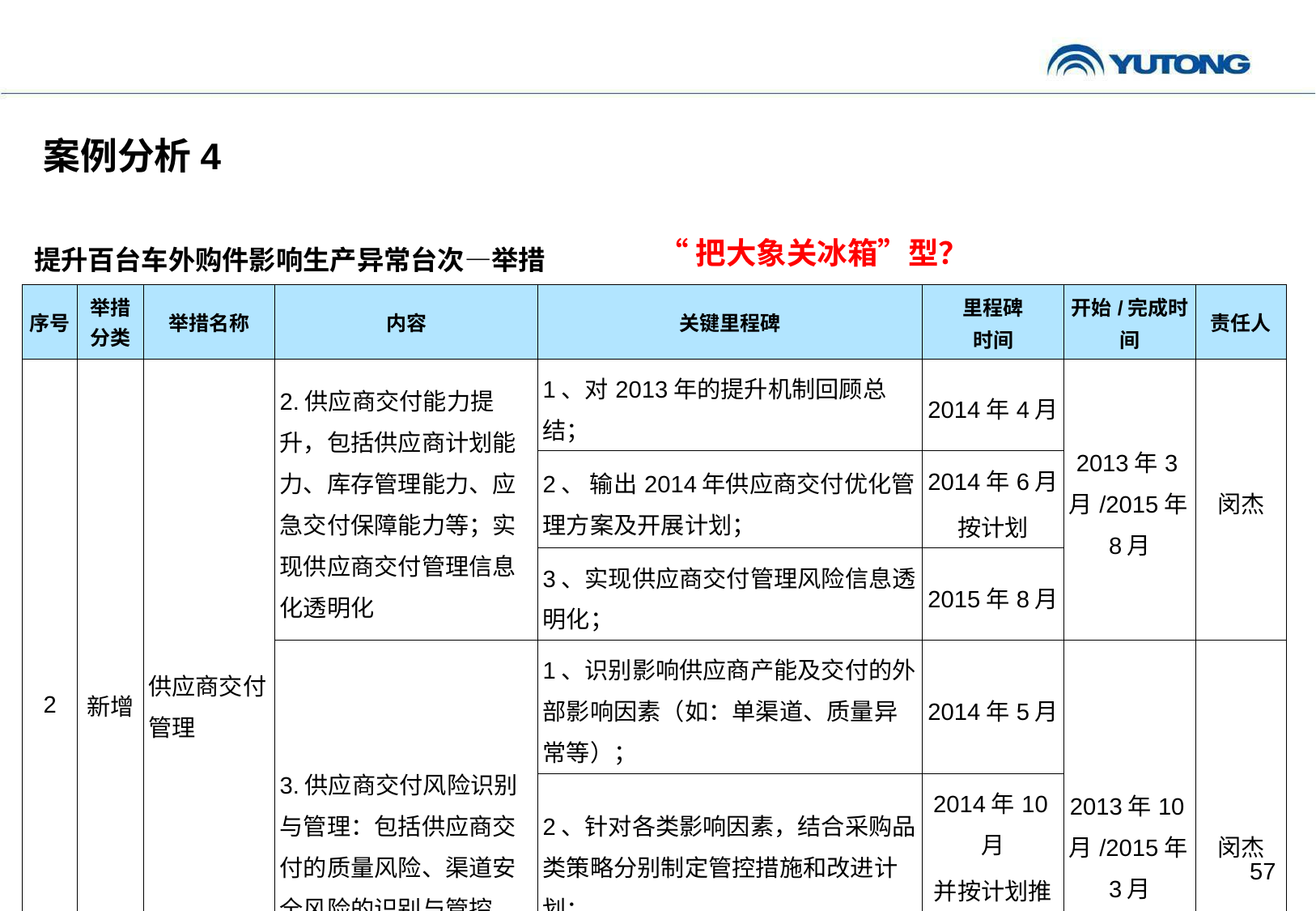

案例分析4
“把大象关冰箱”型？
提升百台车外购件影响生产异常台次—举措
| 序号 | 举措分类 | 举措名称 | 内容 | 关键里程碑 | 里程碑 时间 | 开始/完成时间 | 责任人 |
| --- | --- | --- | --- | --- | --- | --- | --- |
| 2 | 新增 | 供应商交付管理 | 2.供应商交付能力提升，包括供应商计划能力、库存管理能力、应急交付保障能力等；实现供应商交付管理信息化透明化 | 1、对2013年的提升机制回顾总结； | 2014年4月 | 2013年3月/2015年8月 | 闵杰 |
|  |  |  |  | 2、 输出2014年供应商交付优化管理方案及开展计划； | 2014年6月 按计划 |  |  |
|  |  |  |  | 3、实现供应商交付管理风险信息透明化； | 2015年8月 |  |  |
|  |  |  | 3.供应商交付风险识别与管理：包括供应商交付的质量风险、渠道安全风险的识别与管控 | 1、识别影响供应商产能及交付的外部影响因素（如：单渠道、质量异常等）； | 2014年5月 | 2013年10月/2015年3月 | 闵杰 |
|  |  |  |  | 2、针对各类影响因素，结合采购品类策略分别制定管控措施和改进计划； | 2014年10月 并按计划推进 |  |  |
|  |  |  |  | 3、回顾并总结外部因素影响产能的管控机制； | 2015年3月 |  |  |
57